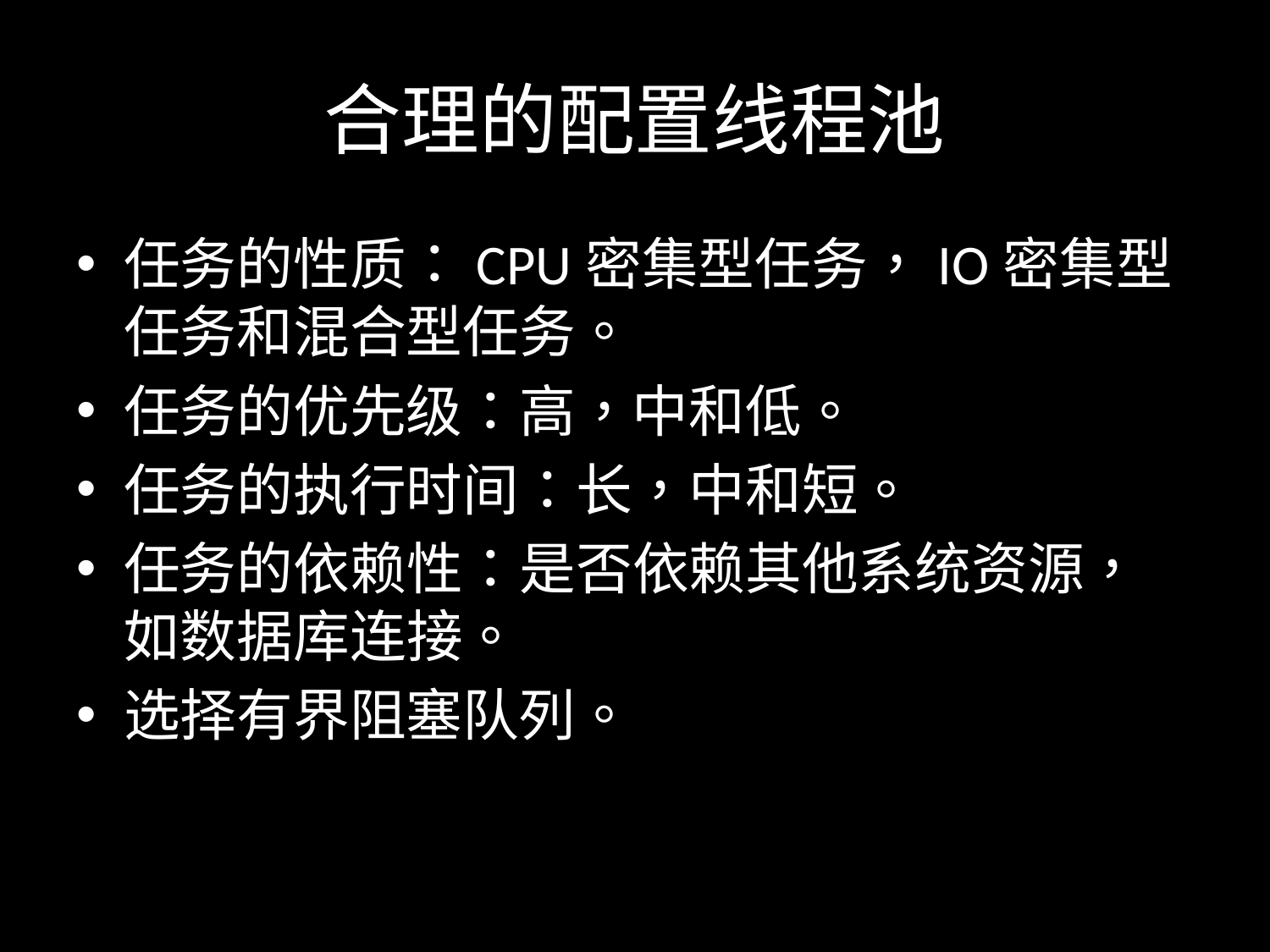

# 合理的配置线程池
任务的性质：CPU密集型任务，IO密集型任务和混合型任务。
任务的优先级：高，中和低。
任务的执行时间：长，中和短。
任务的依赖性：是否依赖其他系统资源，如数据库连接。
选择有界阻塞队列。